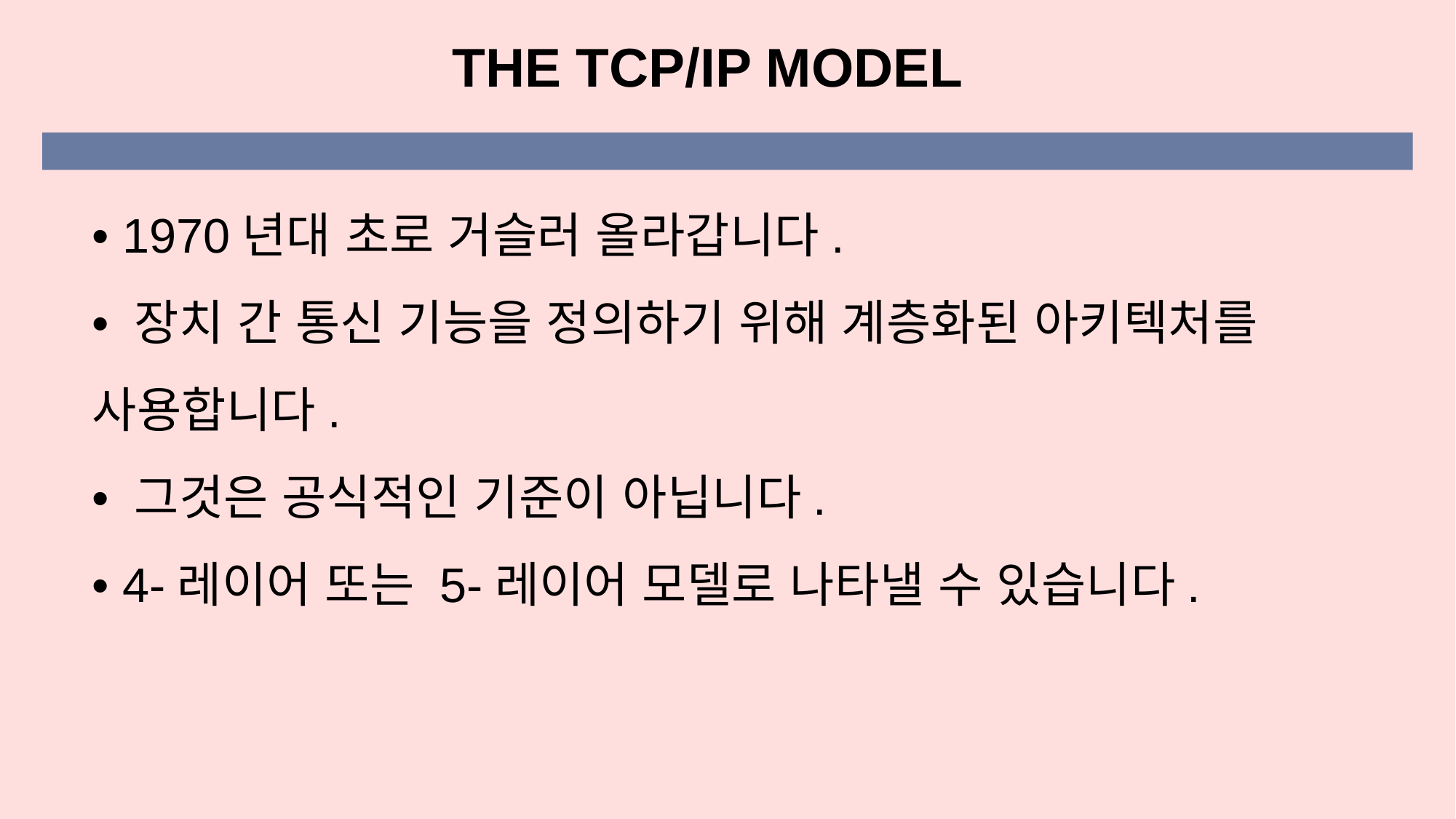

THE TCP/IP MODEL

• 1970년대 초로 거슬러 올라갑니다.
• 장치 간 통신 기능을 정의하기 위해 계층화된 아키텍처를 사용합니다.
• 그것은 공식적인 기준이 아닙니다.
• 4-레이어 또는 5-레이어 모델로 나타낼 수 있습니다.